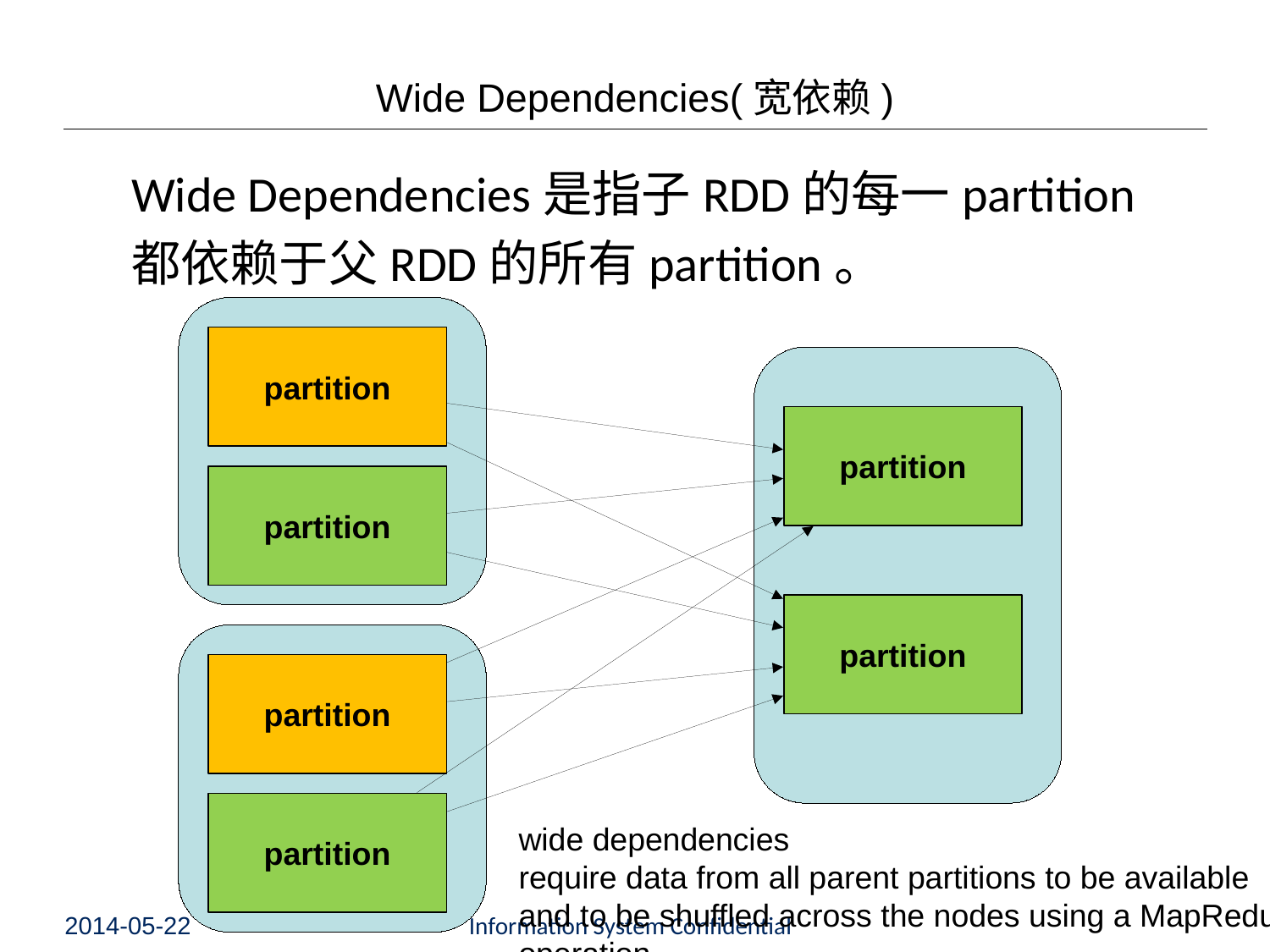

# Wide Dependencies(宽依赖)
Wide Dependencies是指子RDD的每一partition
都依赖于父RDD的所有partition。

partition

partition

partition

partition

partition

partition
wide dependencies
require data from all parent partitions to be available
and to be shuffled across the nodes using a MapReducelike
operation
13